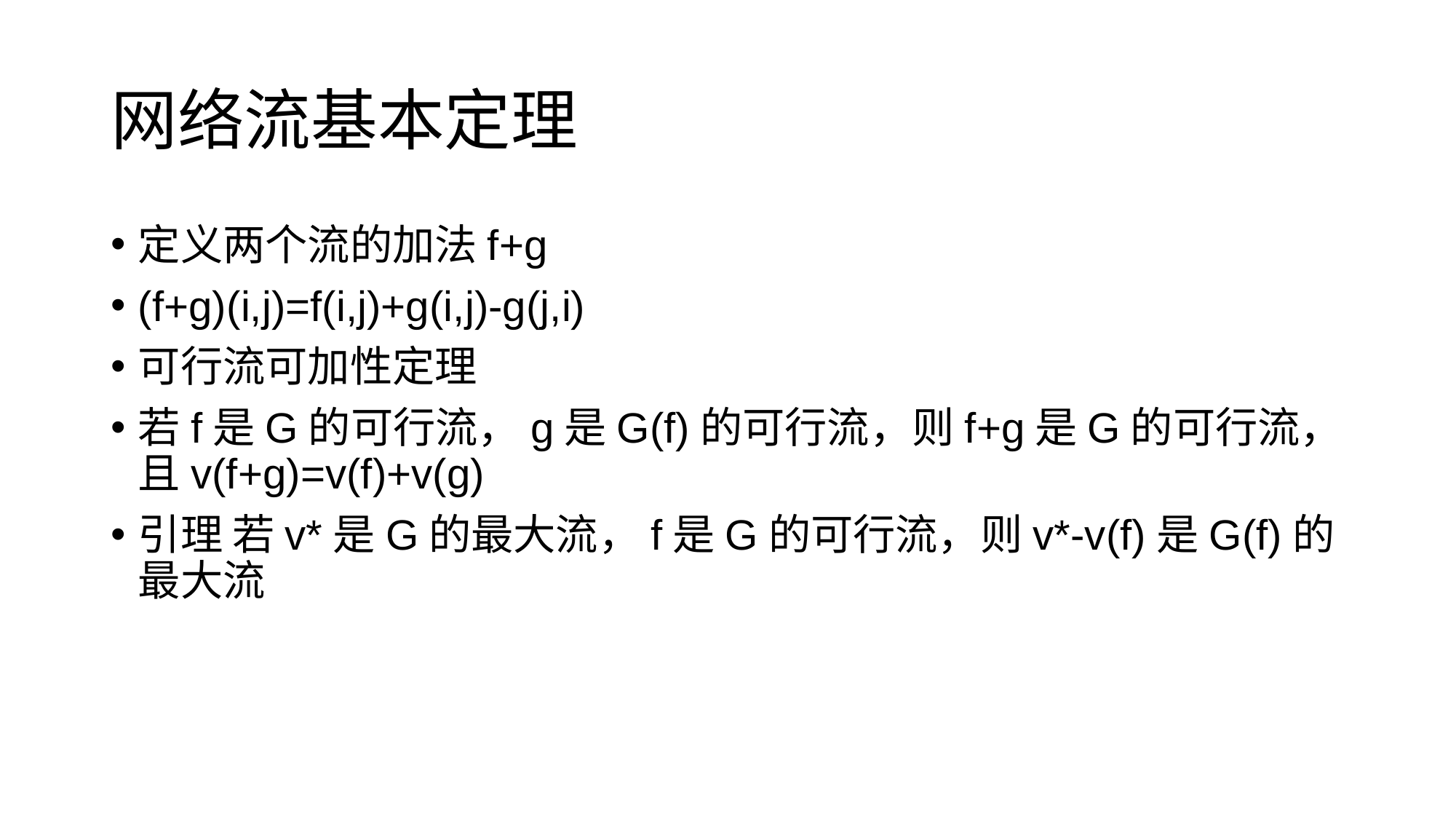

# 网络流基本定理
定义两个流的加法f+g
(f+g)(i,j)=f(i,j)+g(i,j)-g(j,i)
可行流可加性定理
若f是G的可行流，g是G(f)的可行流，则f+g是G的可行流，且v(f+g)=v(f)+v(g)
引理 若v*是G的最大流，f是G的可行流，则v*-v(f)是G(f)的最大流